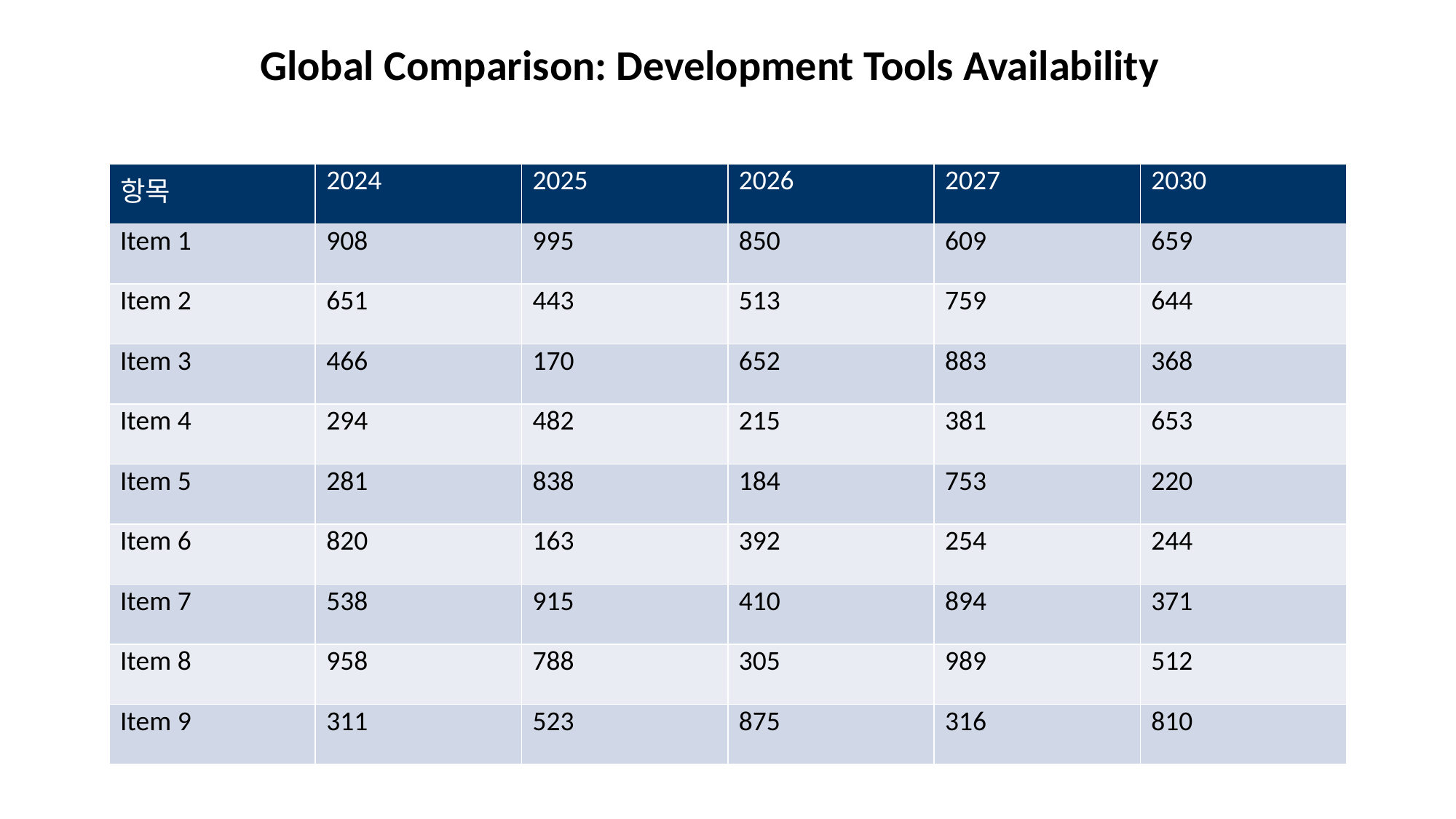

Global Comparison: Development Tools Availability
#
| 항목 | 2024 | 2025 | 2026 | 2027 | 2030 |
| --- | --- | --- | --- | --- | --- |
| Item 1 | 908 | 995 | 850 | 609 | 659 |
| Item 2 | 651 | 443 | 513 | 759 | 644 |
| Item 3 | 466 | 170 | 652 | 883 | 368 |
| Item 4 | 294 | 482 | 215 | 381 | 653 |
| Item 5 | 281 | 838 | 184 | 753 | 220 |
| Item 6 | 820 | 163 | 392 | 254 | 244 |
| Item 7 | 538 | 915 | 410 | 894 | 371 |
| Item 8 | 958 | 788 | 305 | 989 | 512 |
| Item 9 | 311 | 523 | 875 | 316 | 810 |